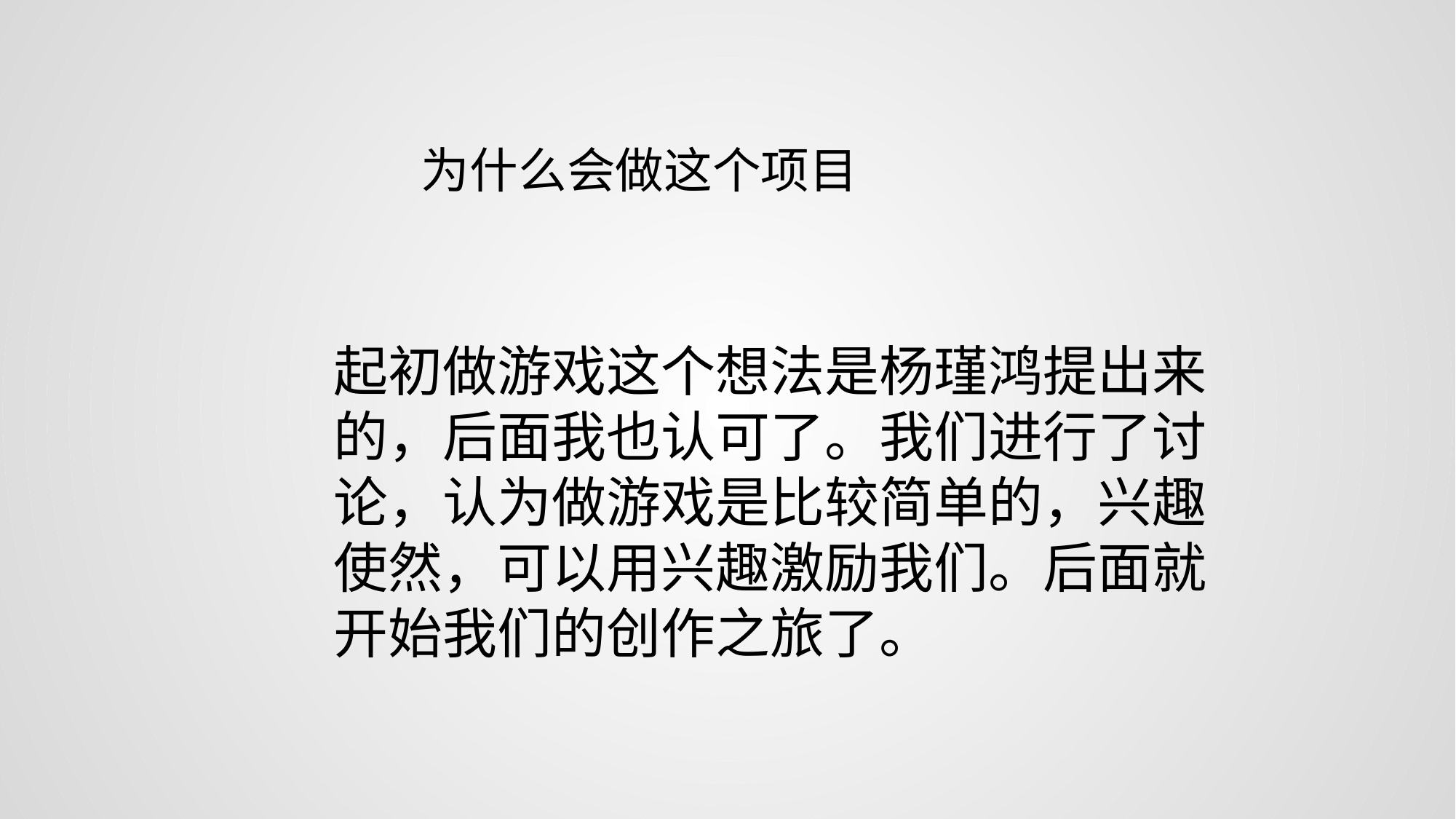

为什么会做这个项目
起初做游戏这个想法是杨瑾鸿提出来的，后面我也认可了。我们进行了讨论，认为做游戏是比较简单的，兴趣使然，可以用兴趣激励我们。后面就开始我们的创作之旅了。